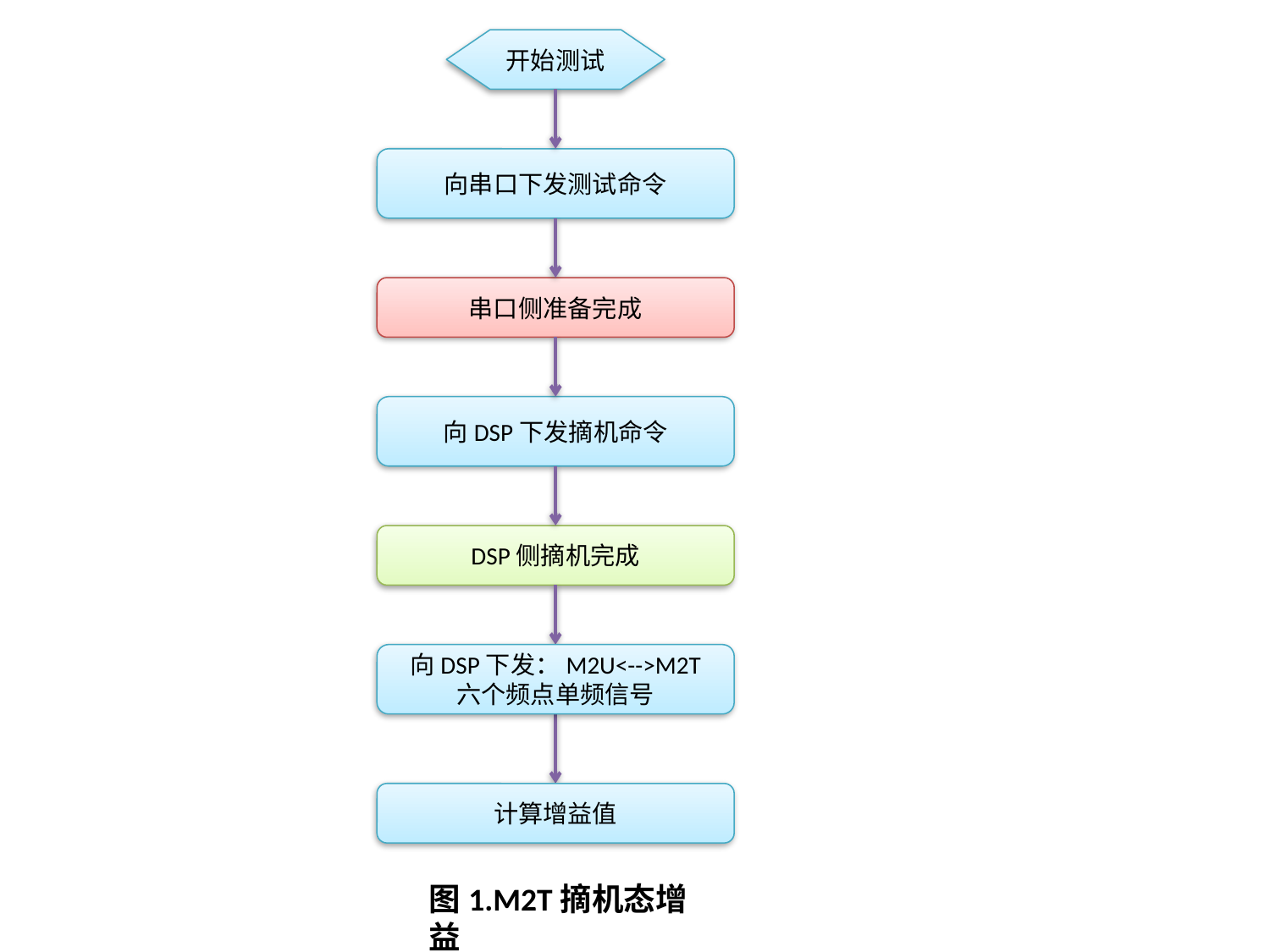

开始测试
向串口下发测试命令
串口侧准备完成
向DSP下发摘机命令
DSP侧摘机完成
向DSP下发：M2U<-->M2T
六个频点单频信号
计算增益值
图1.M2T摘机态增益